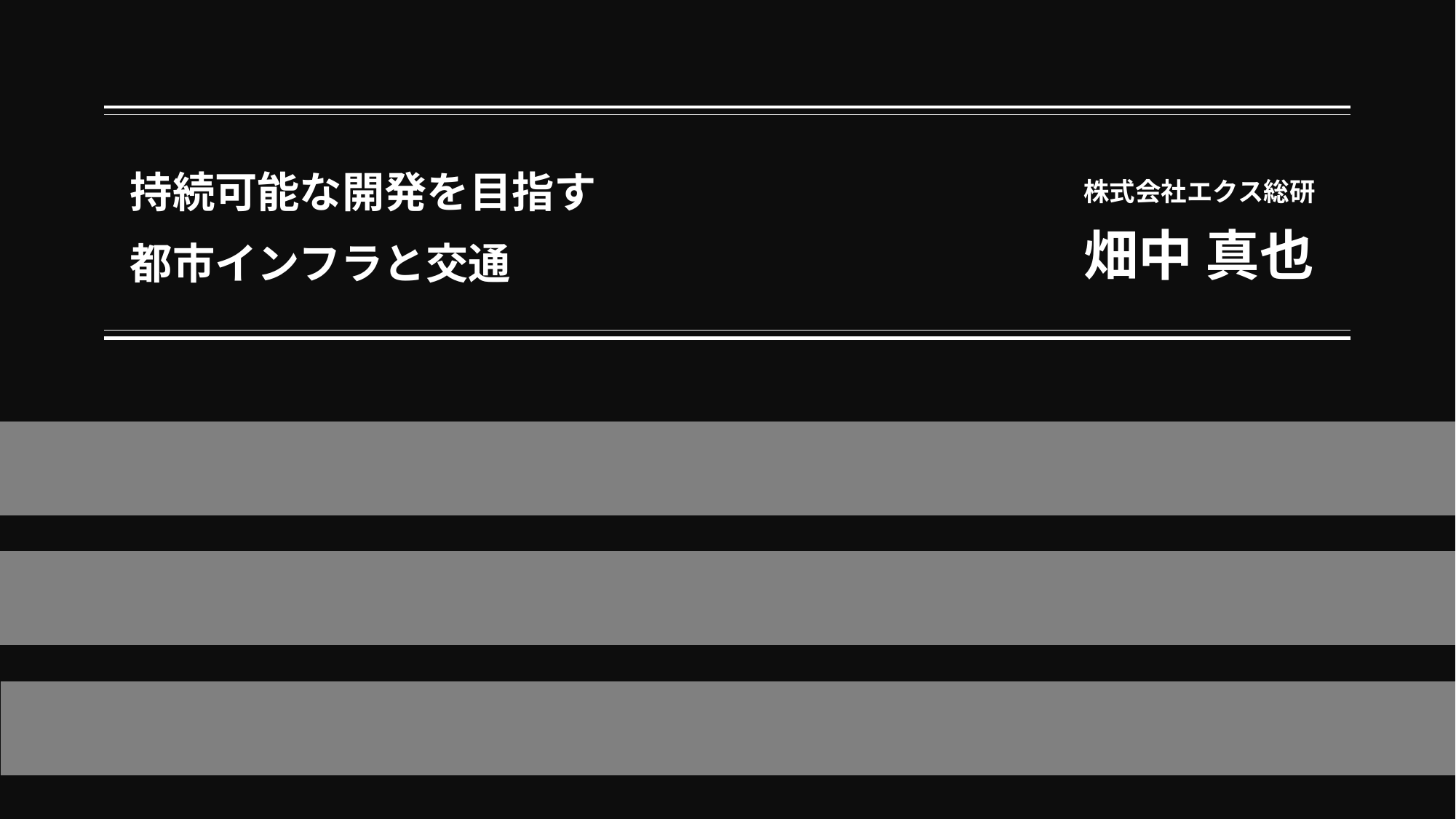

持続可能な開発を目指す
株式会社エクス総研
畑中 真也
都市インフラと交通